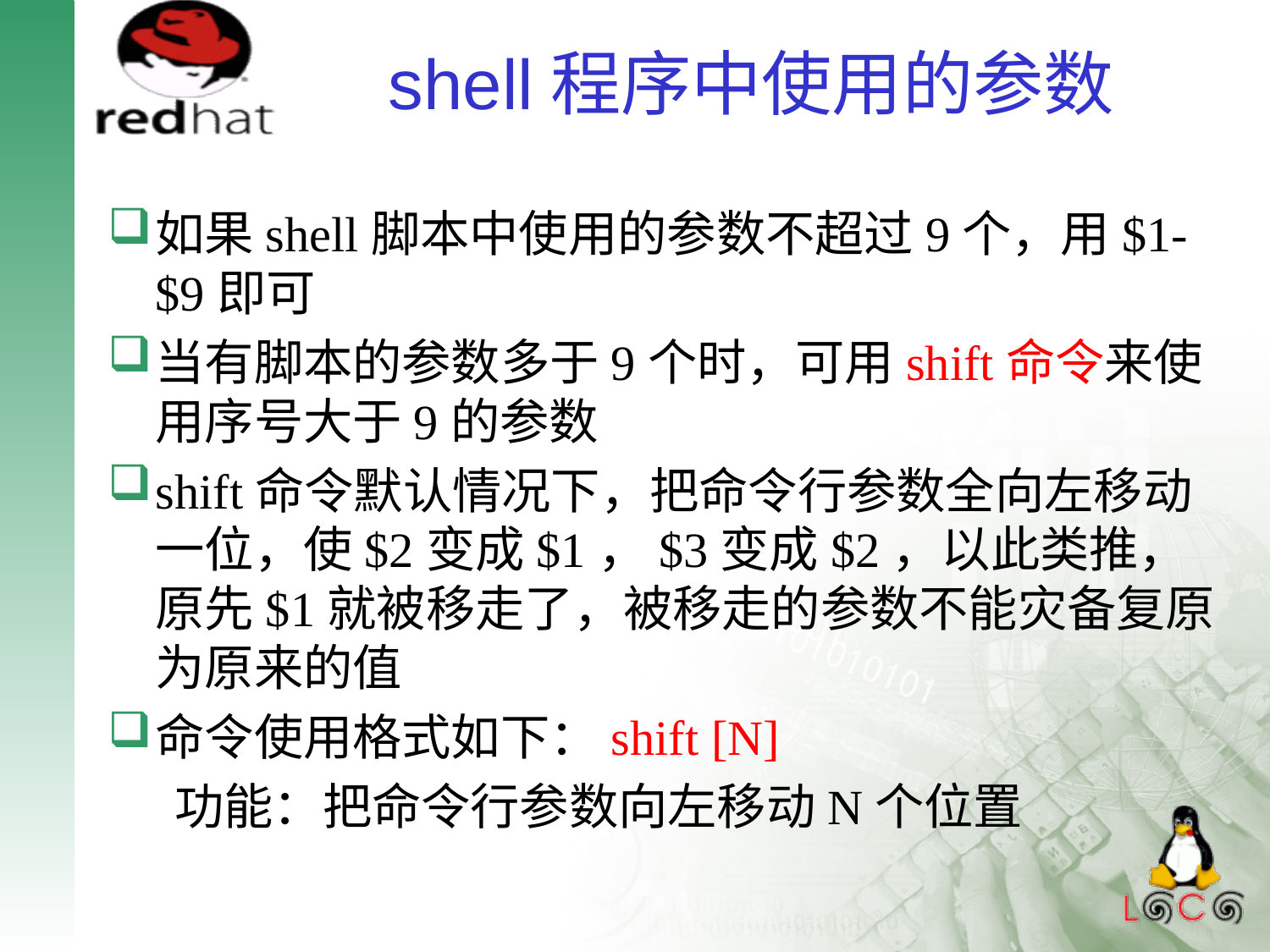

# shell程序中使用的参数
如果shell脚本中使用的参数不超过9个，用$1-$9即可
当有脚本的参数多于9个时，可用shift命令来使用序号大于9的参数
shift命令默认情况下，把命令行参数全向左移动一位，使$2变成$1，$3变成$2，以此类推，原先$1就被移走了，被移走的参数不能灾备复原为原来的值
命令使用格式如下：shift [N]
     功能：把命令行参数向左移动N个位置